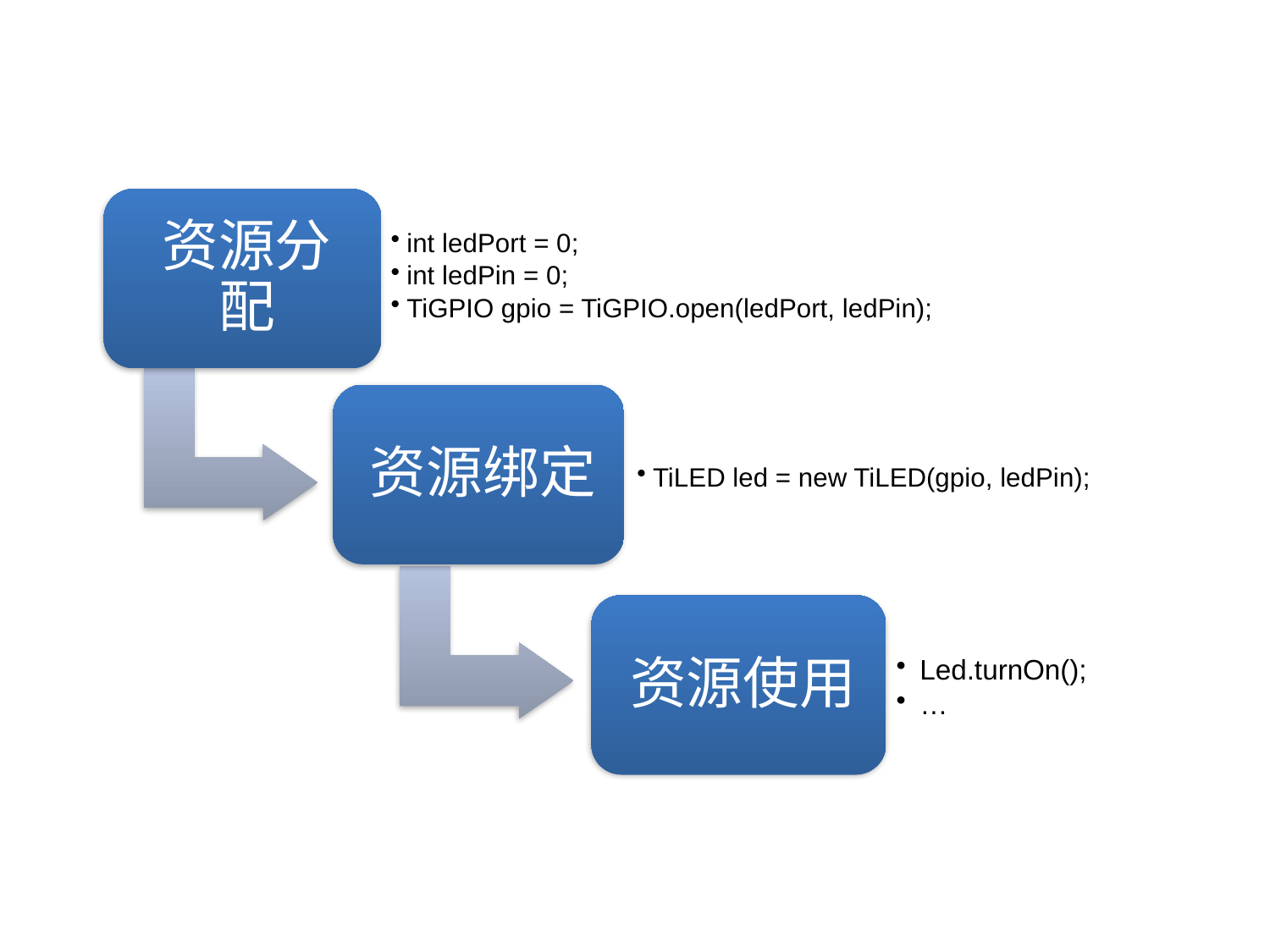

资源分配
int ledPort = 0;
int ledPin = 0;
TiGPIO gpio = TiGPIO.open(ledPort, ledPin);
资源绑定
TiLED led = new TiLED(gpio, ledPin);
资源使用
Led.turnOn();
…